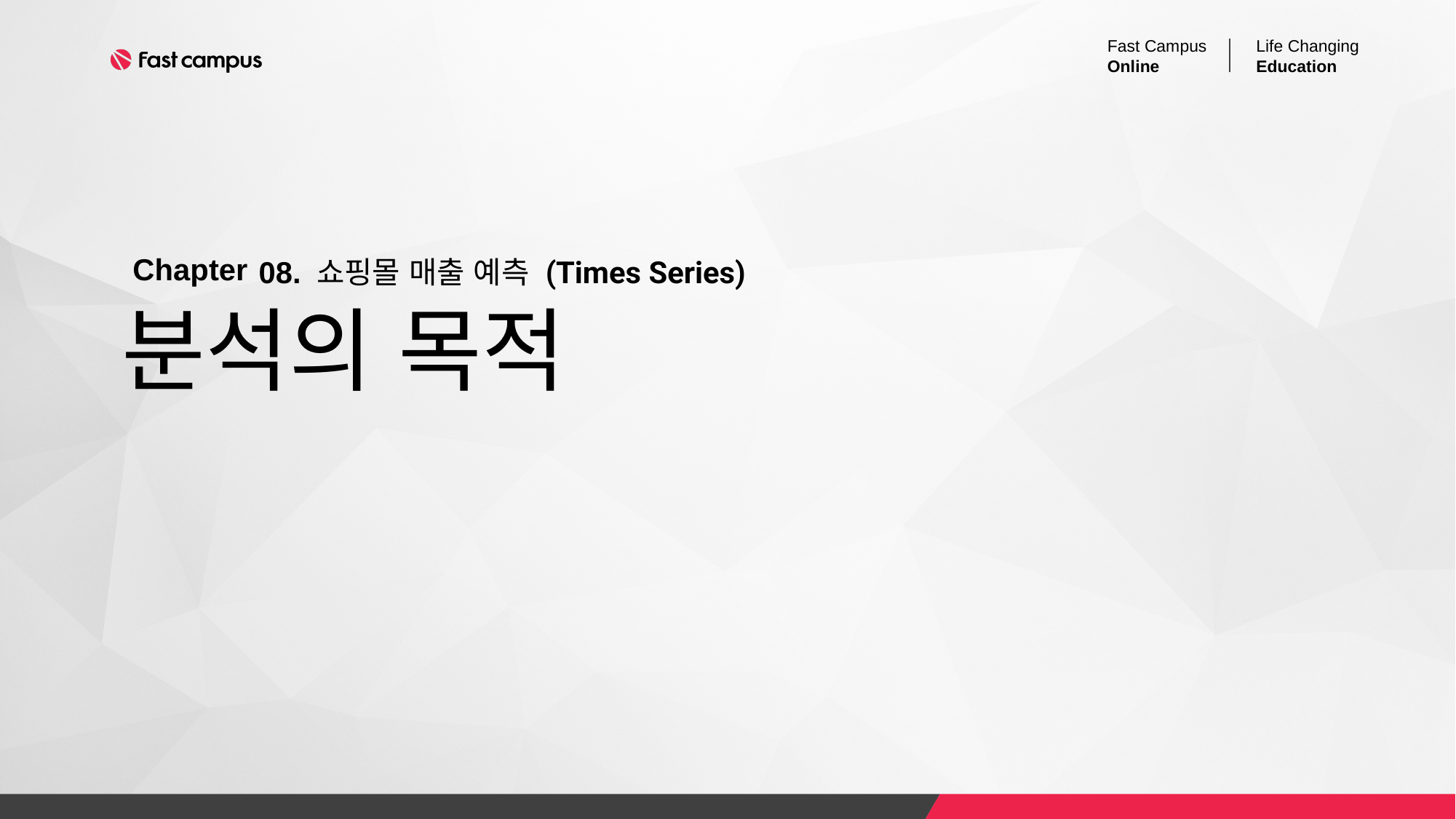

08. 쇼핑몰 매출 예측 (Times Series)
# 분석의 목적